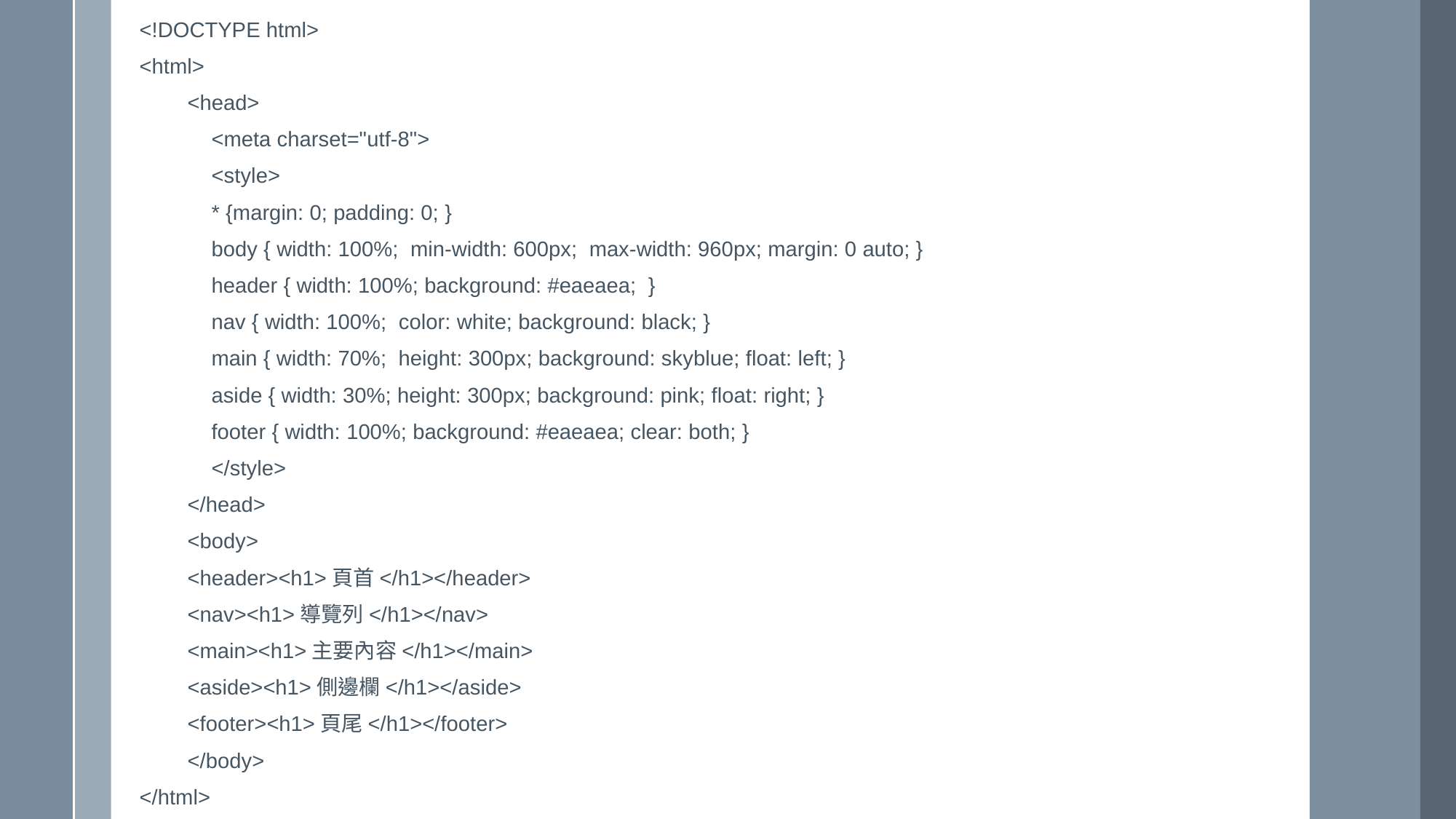

<!DOCTYPE html>
<html>
        <head>
            <meta charset="utf-8">
            <style>
            * {margin: 0; padding: 0; }
            body { width: 100%;  min-width: 600px;  max-width: 960px; margin: 0 auto; }
            header { width: 100%; background: #eaeaea;  }
            nav { width: 100%;  color: white; background: black; }
            main { width: 70%;  height: 300px; background: skyblue; float: left; }
            aside { width: 30%; height: 300px; background: pink; float: right; }
            footer { width: 100%; background: #eaeaea; clear: both; }
            </style>
        </head>
        <body>
        <header><h1>頁首</h1></header>
        <nav><h1>導覽列</h1></nav>
        <main><h1>主要內容</h1></main>
        <aside><h1>側邊欄</h1></aside>
        <footer><h1>頁尾</h1></footer>
        </body>
</html>